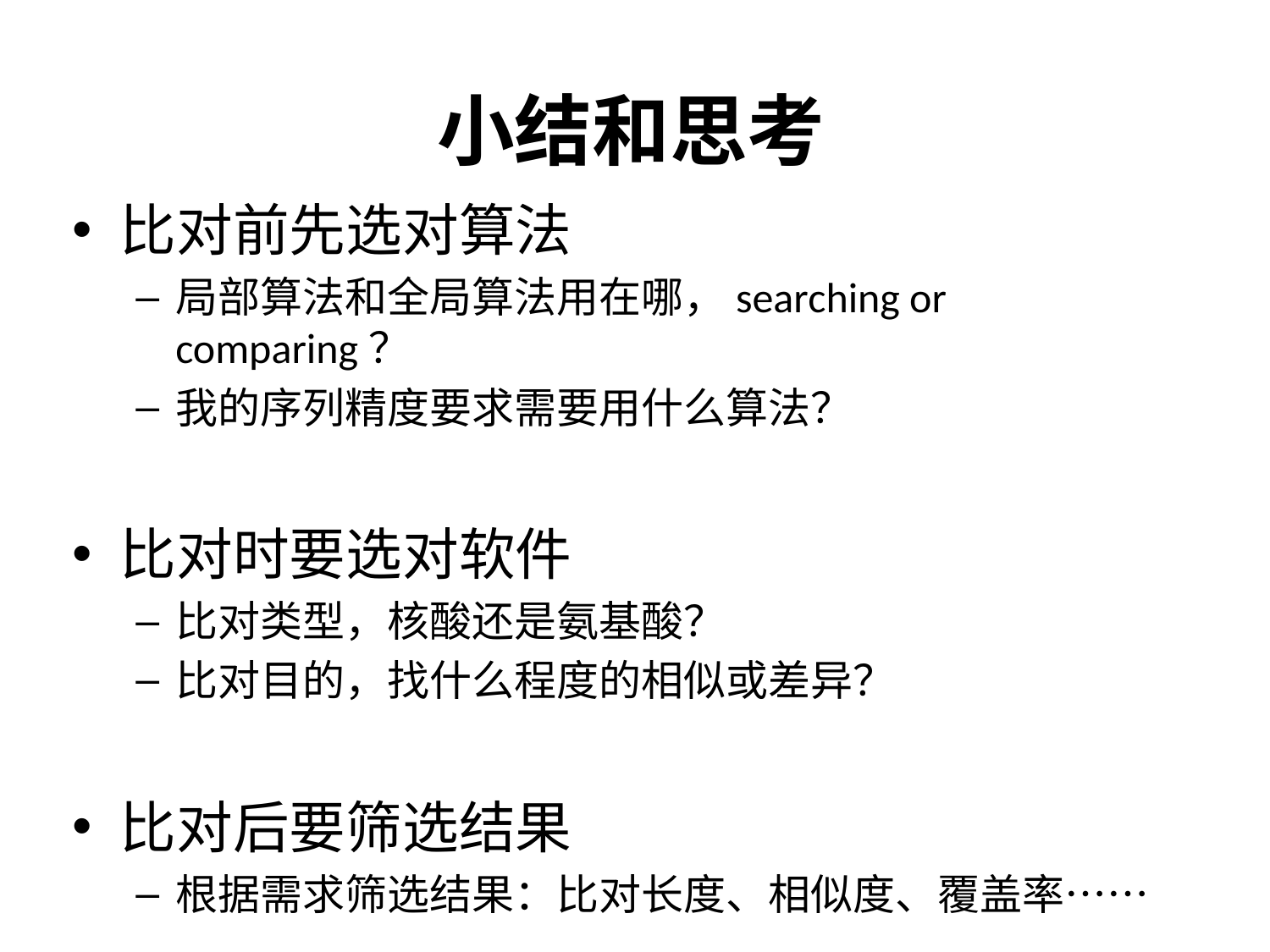

# 小结和思考
比对前先选对算法
局部算法和全局算法用在哪，searching or comparing？
我的序列精度要求需要用什么算法？

比对时要选对软件
比对类型，核酸还是氨基酸？
比对目的，找什么程度的相似或差异？

比对后要筛选结果
根据需求筛选结果：比对长度、相似度、覆盖率……